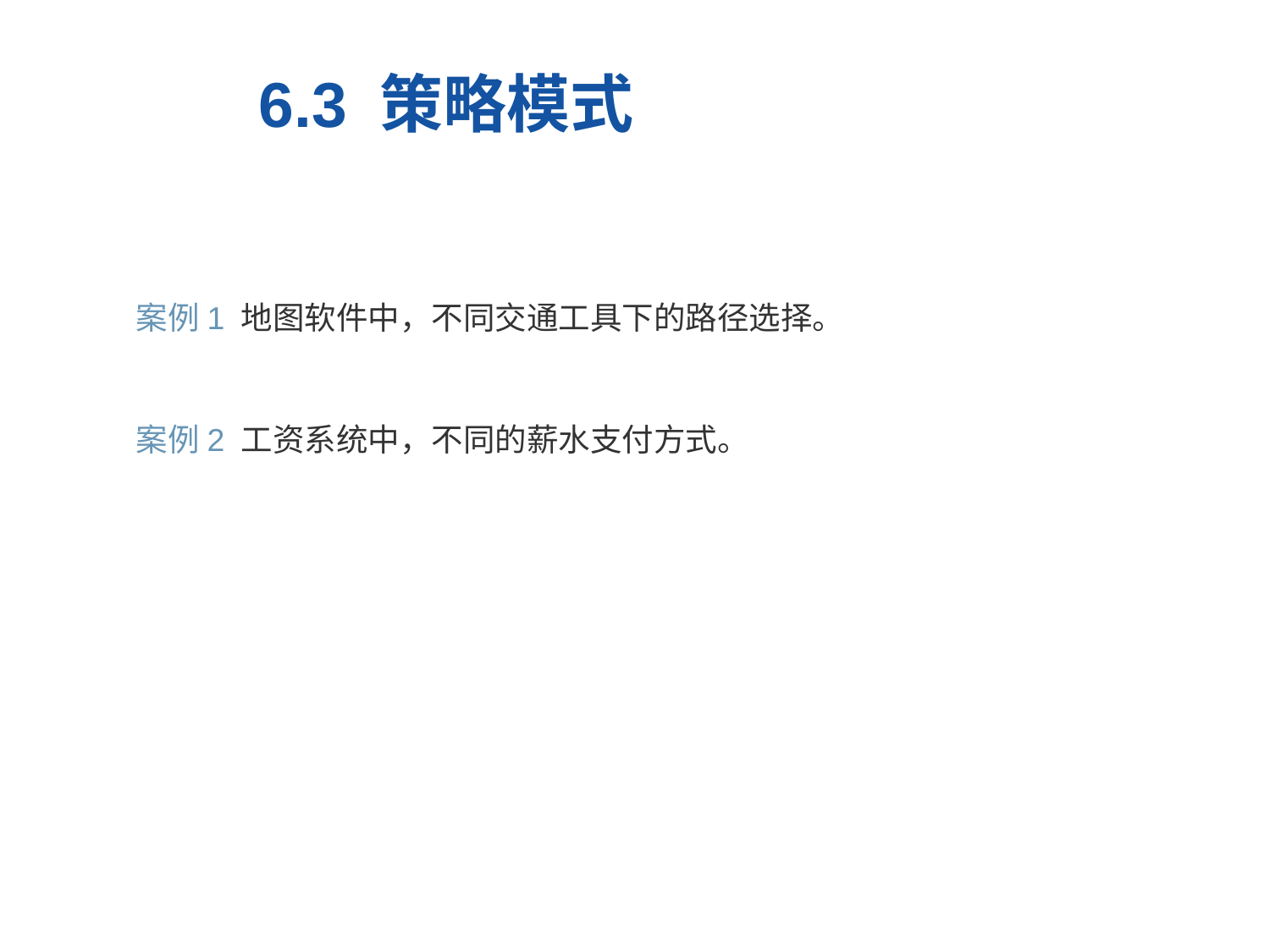

6.3 策略模式

案例1 地图软件中，不同交通工具下的路径选择。

案例2 工资系统中，不同的薪水支付方式。